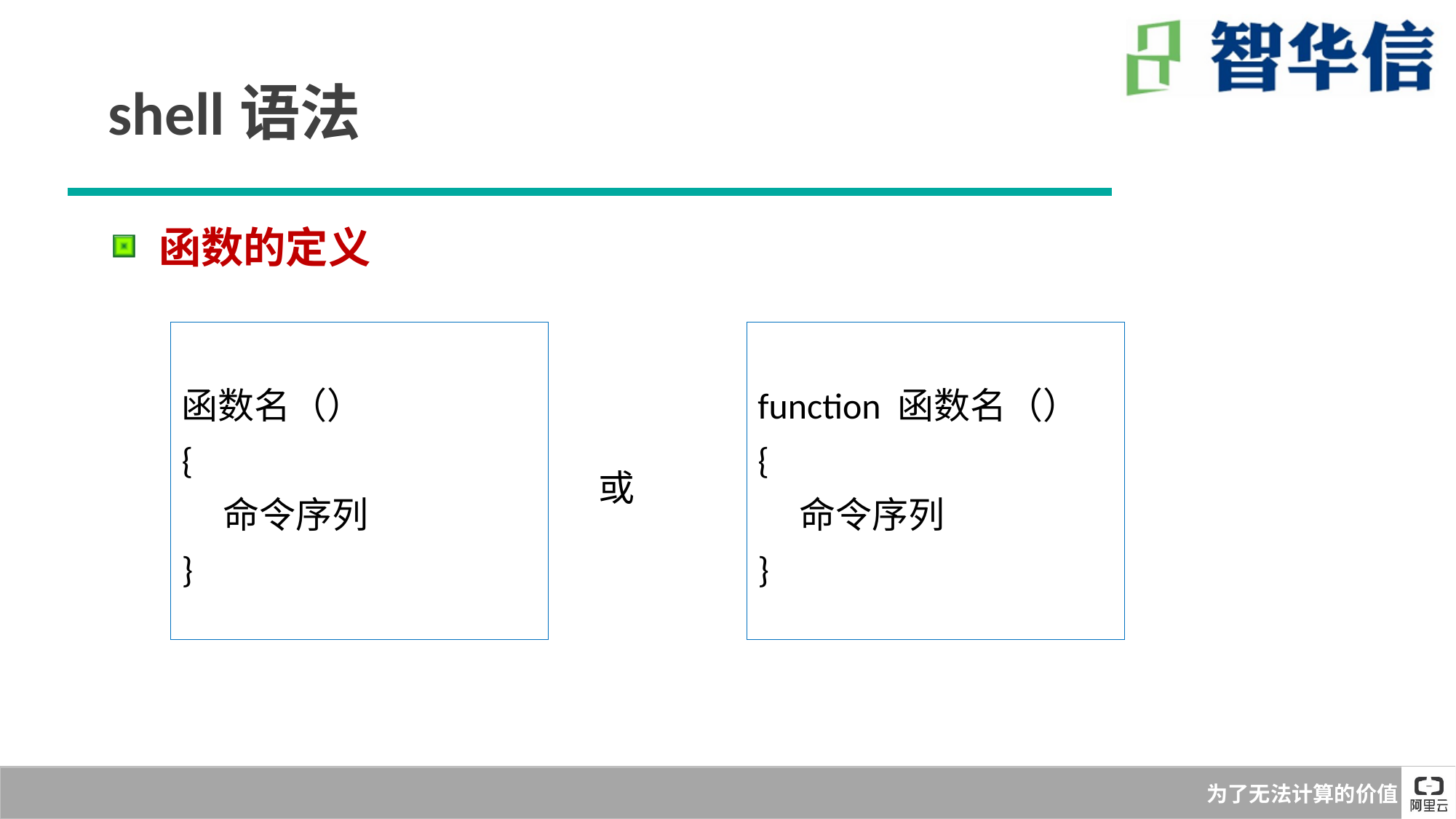

shell语法
 函数的定义
函数名（）
{
    命令序列
}
function 函数名（）
{
    命令序列
}
或